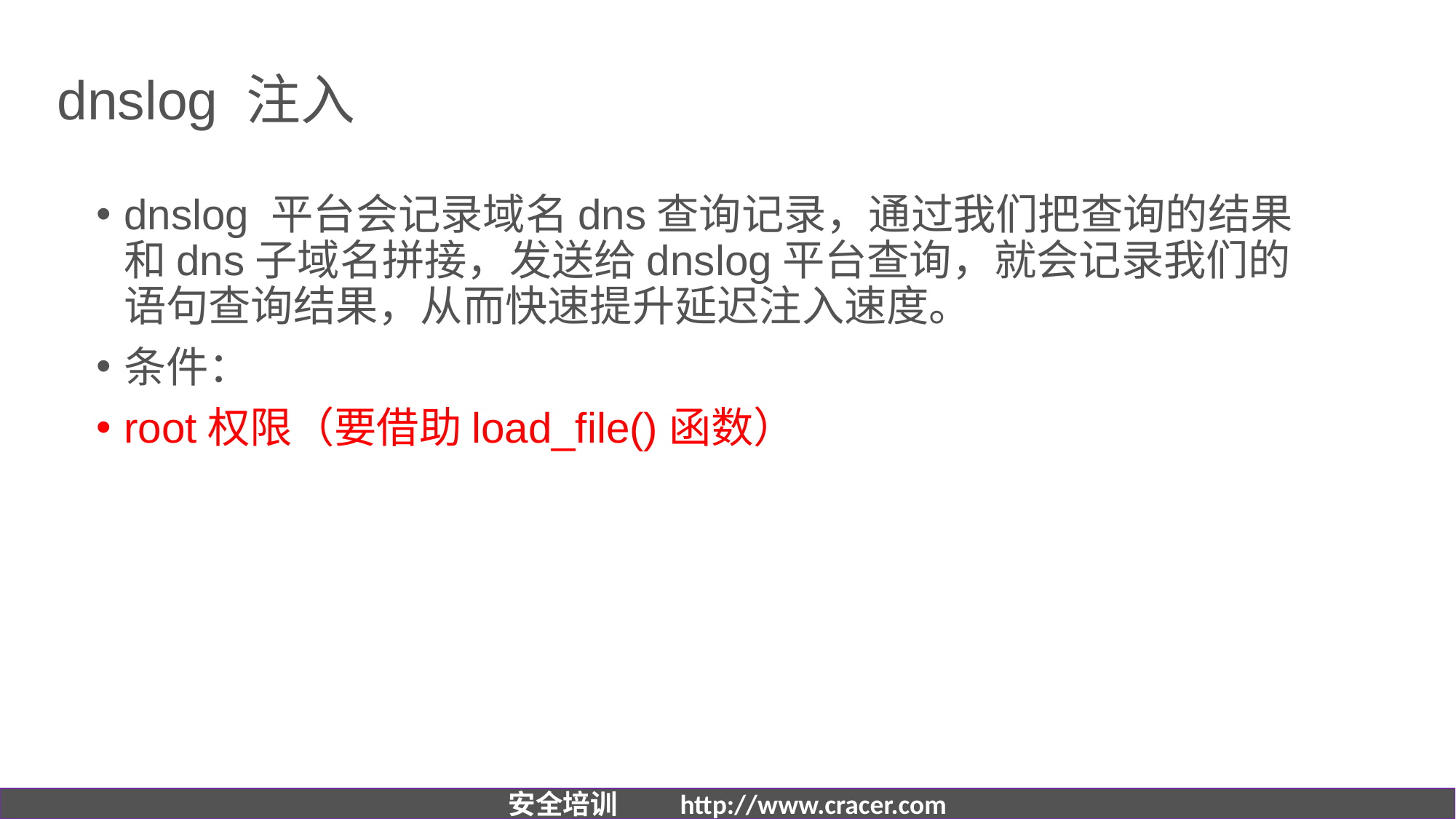

# dnslog 注入
dnslog 平台会记录域名dns查询记录，通过我们把查询的结果和dns子域名拼接，发送给dnslog平台查询，就会记录我们的语句查询结果，从而快速提升延迟注入速度。
条件：
root权限（要借助load_file()函数）